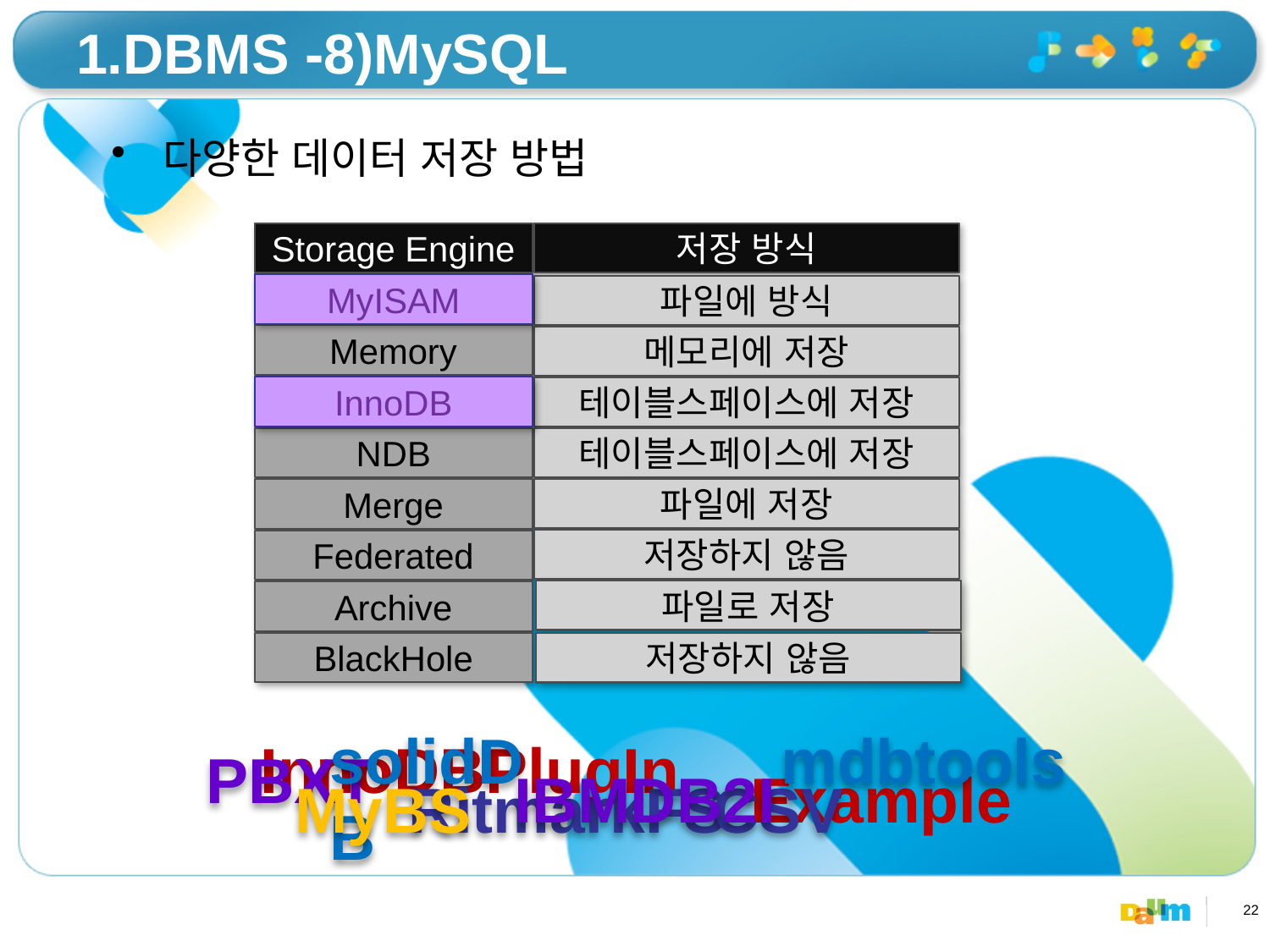

# 1.DBMS -8)MySQL
 다양한 데이터 저장 방법
Storage Engine
저장 방식
MyISAM
MyISAM
파일에 방식
Memory
메모리에 저장
InnoDB
InnoDB
테이블스페이스에 저장
NDB
테이블스페이스에 저장
파일에 저장
Merge
저장하지 않음
Federated
파일로 저장
Archive
BlackHole
저장하지 않음
solidDB
mdbtools
InnoDBPlugIn
PBXT
IBMDB2I
Example
MyBS
RitmarkFS
CSV